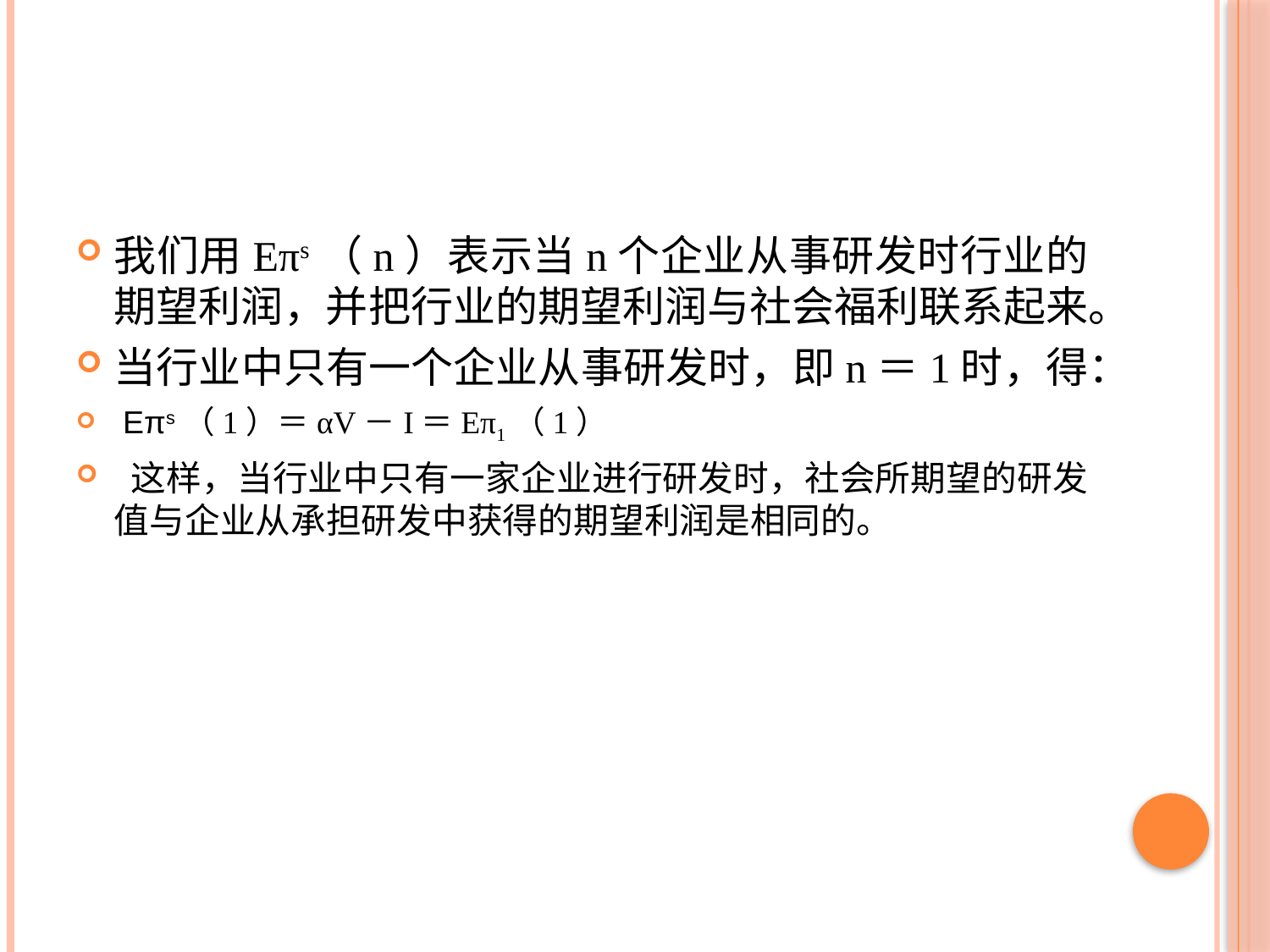

#
我们用Eπs（n）表示当n个企业从事研发时行业的期望利润，并把行业的期望利润与社会福利联系起来。
当行业中只有一个企业从事研发时，即n＝1时，得：
 Eπs（1）＝αV－I＝Eπ1（1）
 这样，当行业中只有一家企业进行研发时，社会所期望的研发值与企业从承担研发中获得的期望利润是相同的。